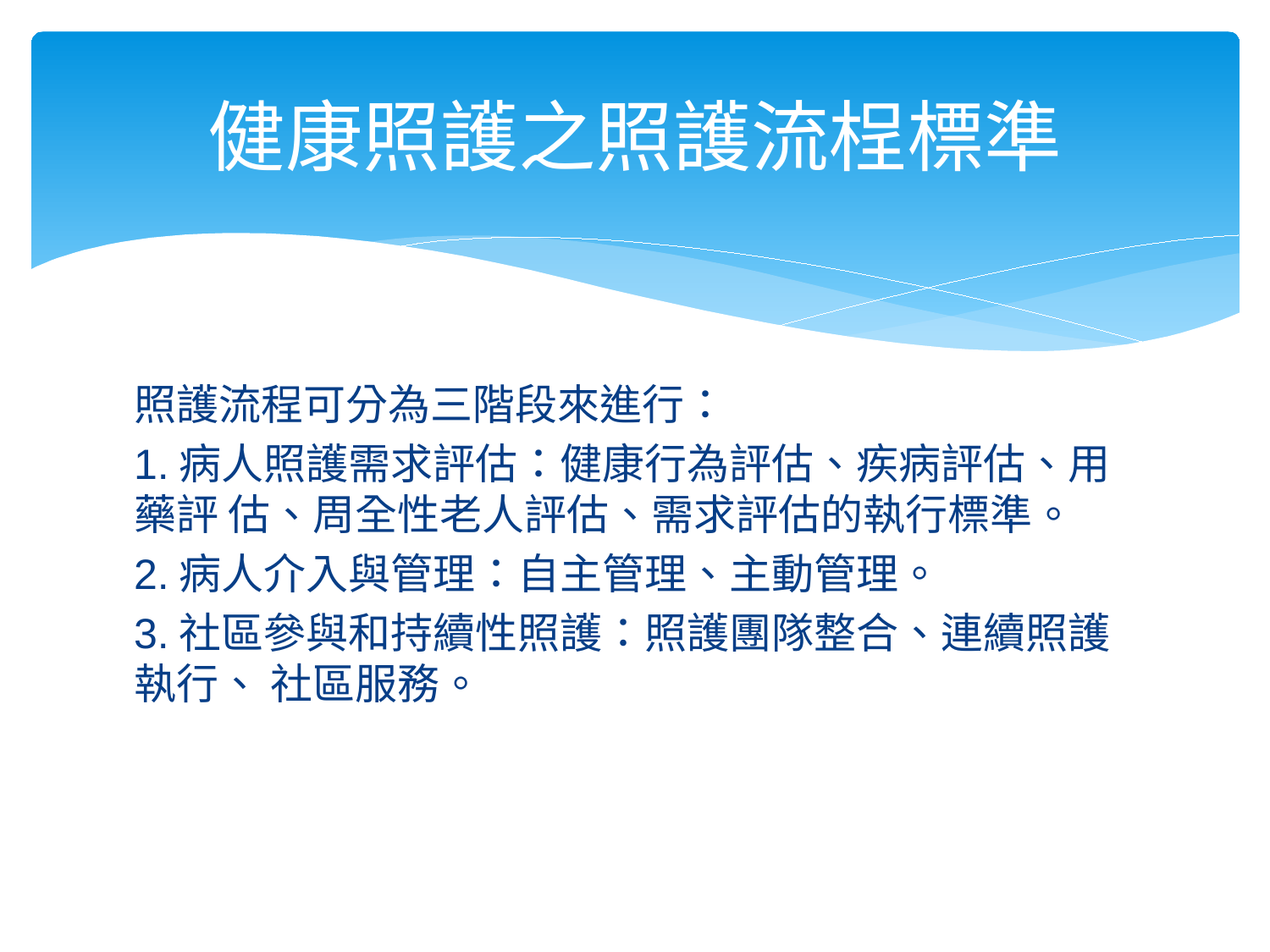

# 健康照護之照護流桯標準
照護流程可分為三階段來進行：
1.病人照護需求評估：健康行為評估、疾病評估、用藥評 估、周全性老人評估、需求評估的執行標準。
2.病人介入與管理：自主管理、主動管理。
3.社區參與和持續性照護：照護團隊整合、連續照護執行、 社區服務。